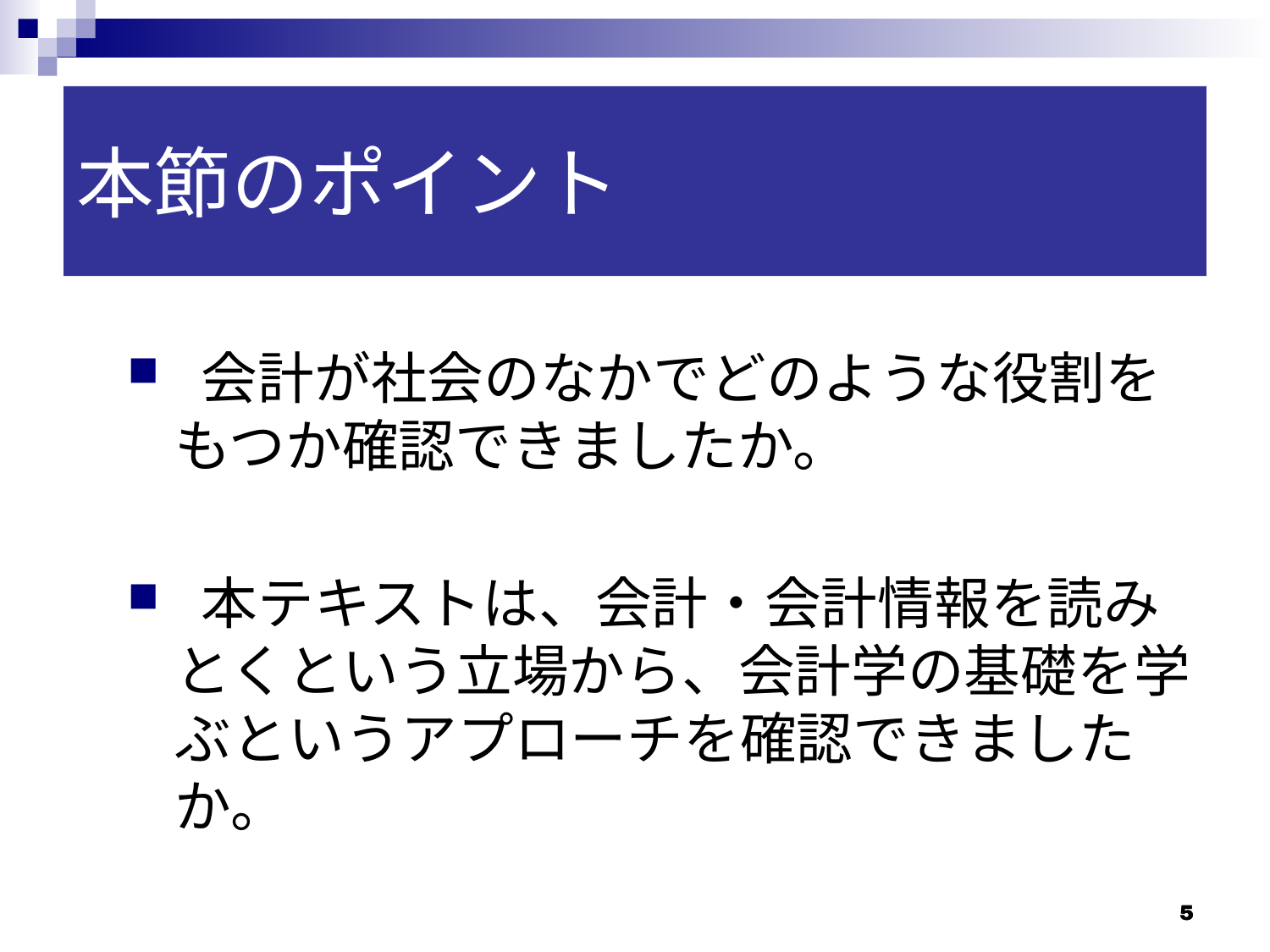

本節のポイント
 会計が社会のなかでどのような役割をもつか確認できましたか。

 本テキストは、会計・会計情報を読みとくという立場から、会計学の基礎を学ぶというアプローチを確認できましたか。

5
5